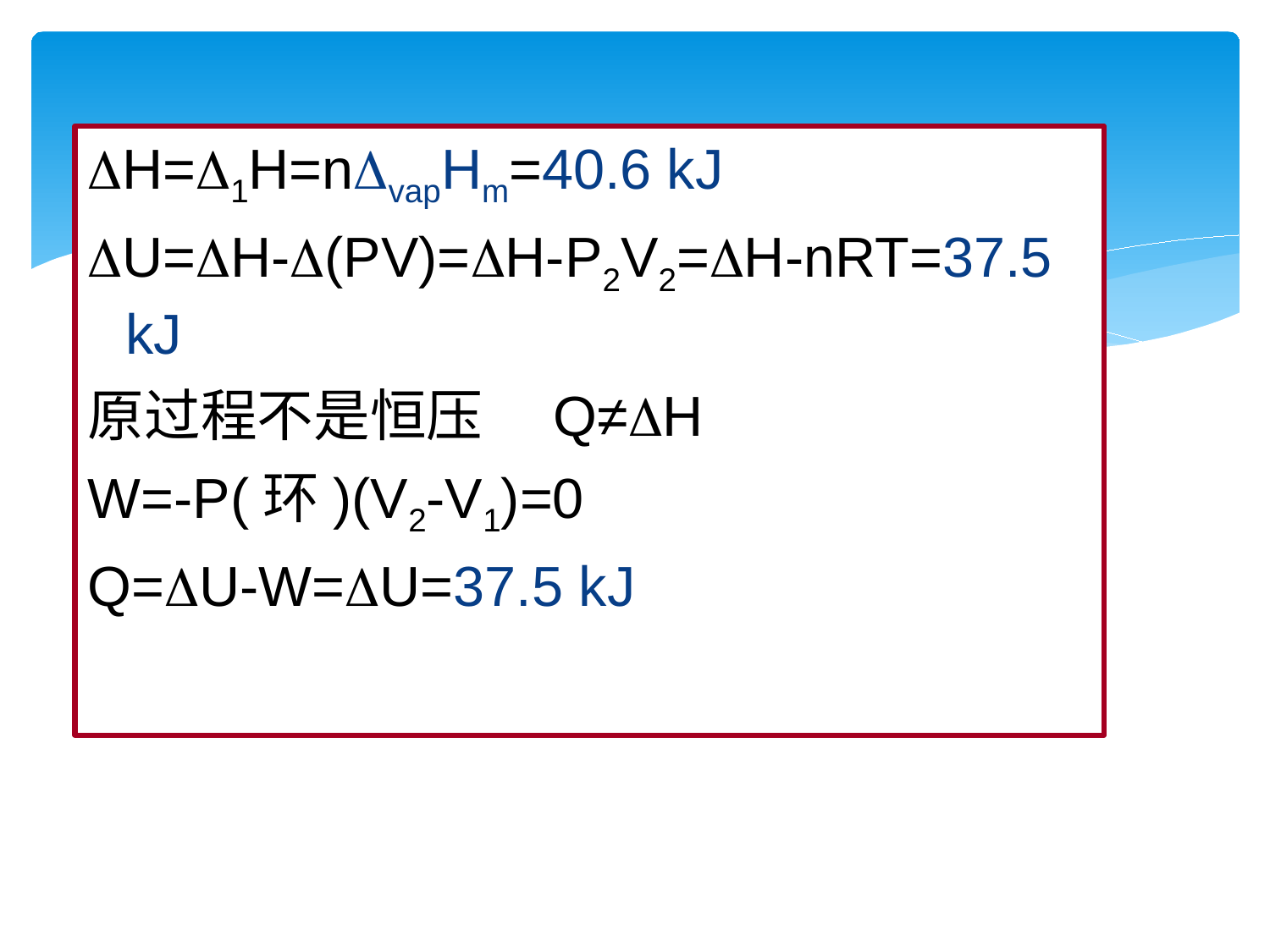

ΔH=Δ1H=nΔvapHm=40.6 kJ
ΔU=ΔH-Δ(PV)=ΔH-P2V2=ΔH-nRT=37.5 kJ
原过程不是恒压　Q≠ΔH
W=-P(环)(V2-V1)=0
Q=ΔU-W=ΔU=37.5 kJ